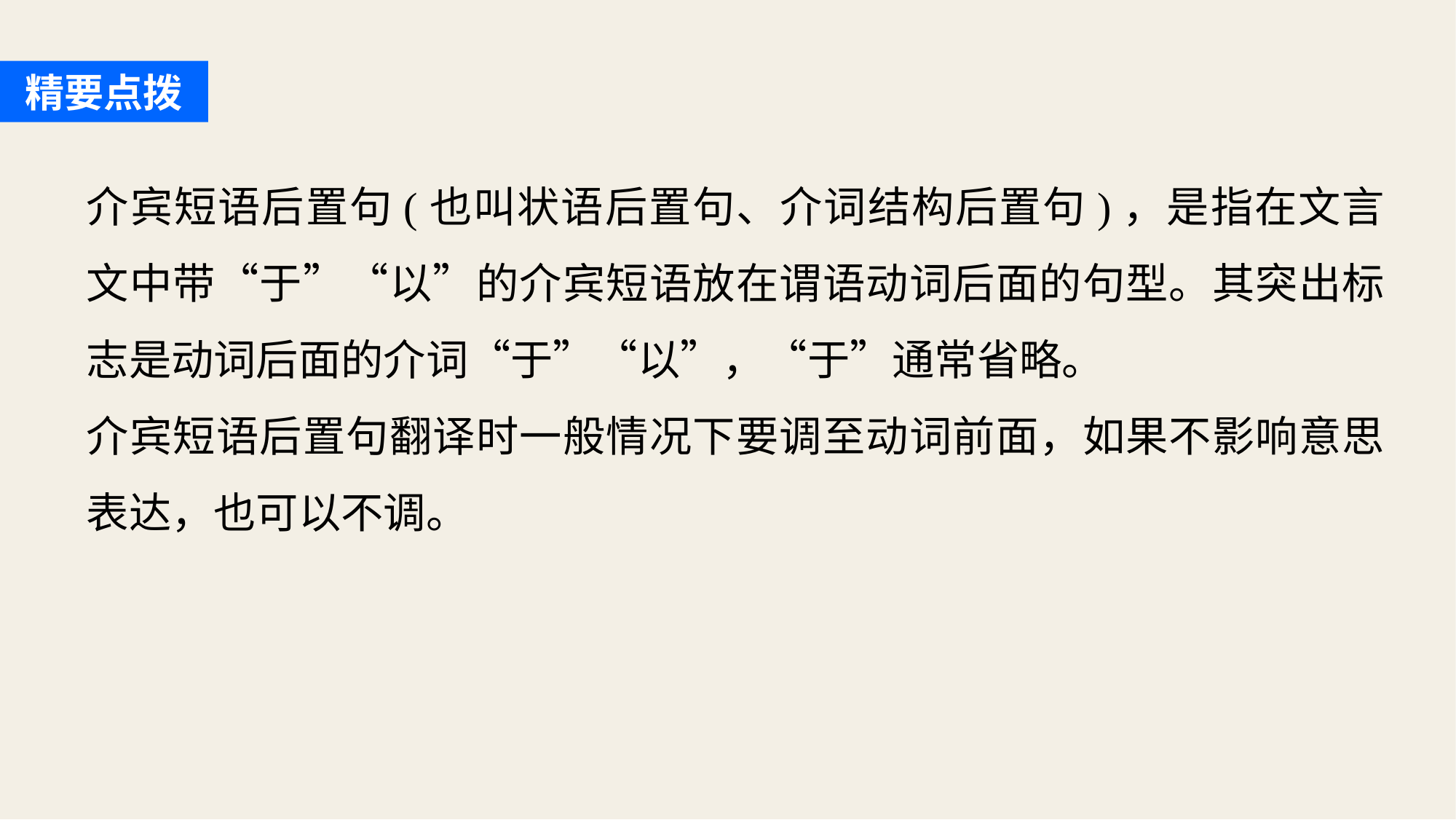

精要点拨
介宾短语后置句(也叫状语后置句、介词结构后置句)，是指在文言文中带“于”“以”的介宾短语放在谓语动词后面的句型。其突出标志是动词后面的介词“于”“以”，“于”通常省略。
介宾短语后置句翻译时一般情况下要调至动词前面，如果不影响意思表达，也可以不调。